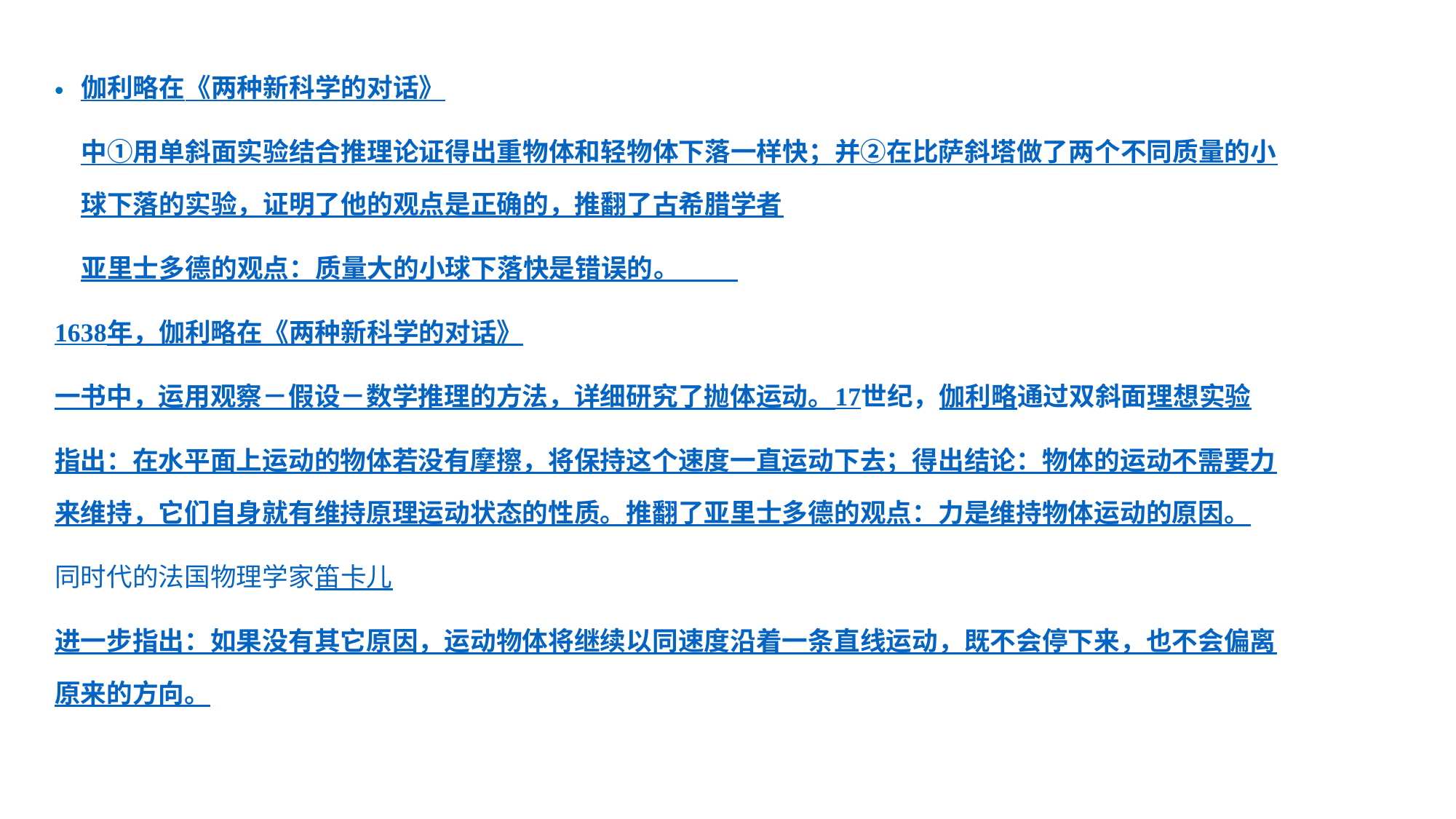

伽利略在《两种新科学的对话》中①用单斜面实验结合推理论证得出重物体和轻物体下落一样快；并②在比萨斜塔做了两个不同质量的小球下落的实验，证明了他的观点是正确的，推翻了古希腊学者亚里士多德的观点：质量大的小球下落快是错误的。
1638年，伽利略在《两种新科学的对话》一书中，运用观察－假设－数学推理的方法，详细研究了抛体运动。17世纪，伽利略通过双斜面理想实验指出：在水平面上运动的物体若没有摩擦，将保持这个速度一直运动下去；得出结论：物体的运动不需要力来维持，它们自身就有维持原理运动状态的性质。推翻了亚里士多德的观点：力是维持物体运动的原因。
同时代的法国物理学家笛卡儿进一步指出：如果没有其它原因，运动物体将继续以同速度沿着一条直线运动，既不会停下来，也不会偏离原来的方向。